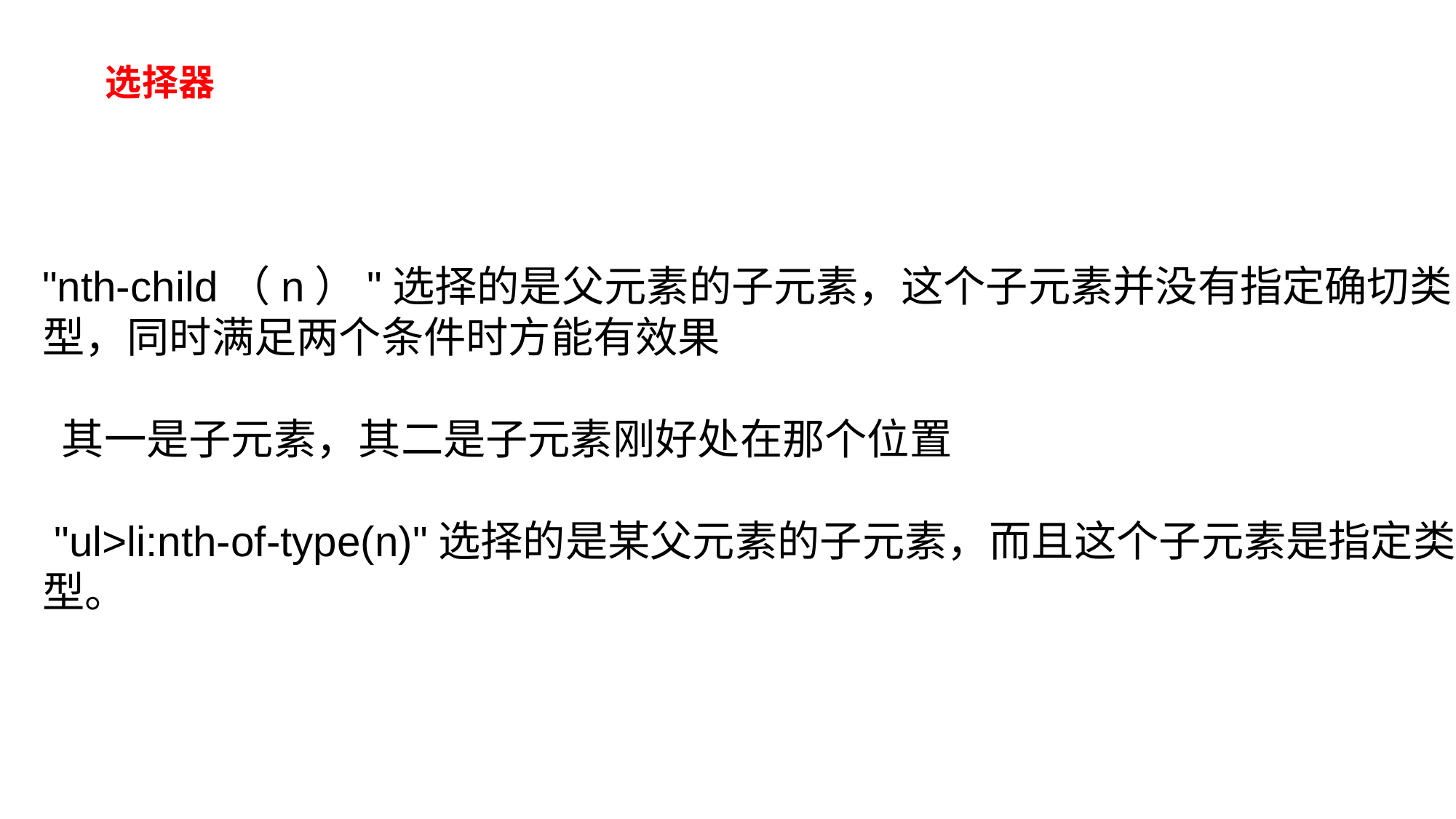

选择器
"nth-child（n）"选择的是父元素的子元素，这个子元素并没有指定确切类型，同时满足两个条件时方能有效果

 其一是子元素，其二是子元素刚好处在那个位置

 "ul>li:nth-of-type(n)"选择的是某父元素的子元素，而且这个子元素是指定类型。